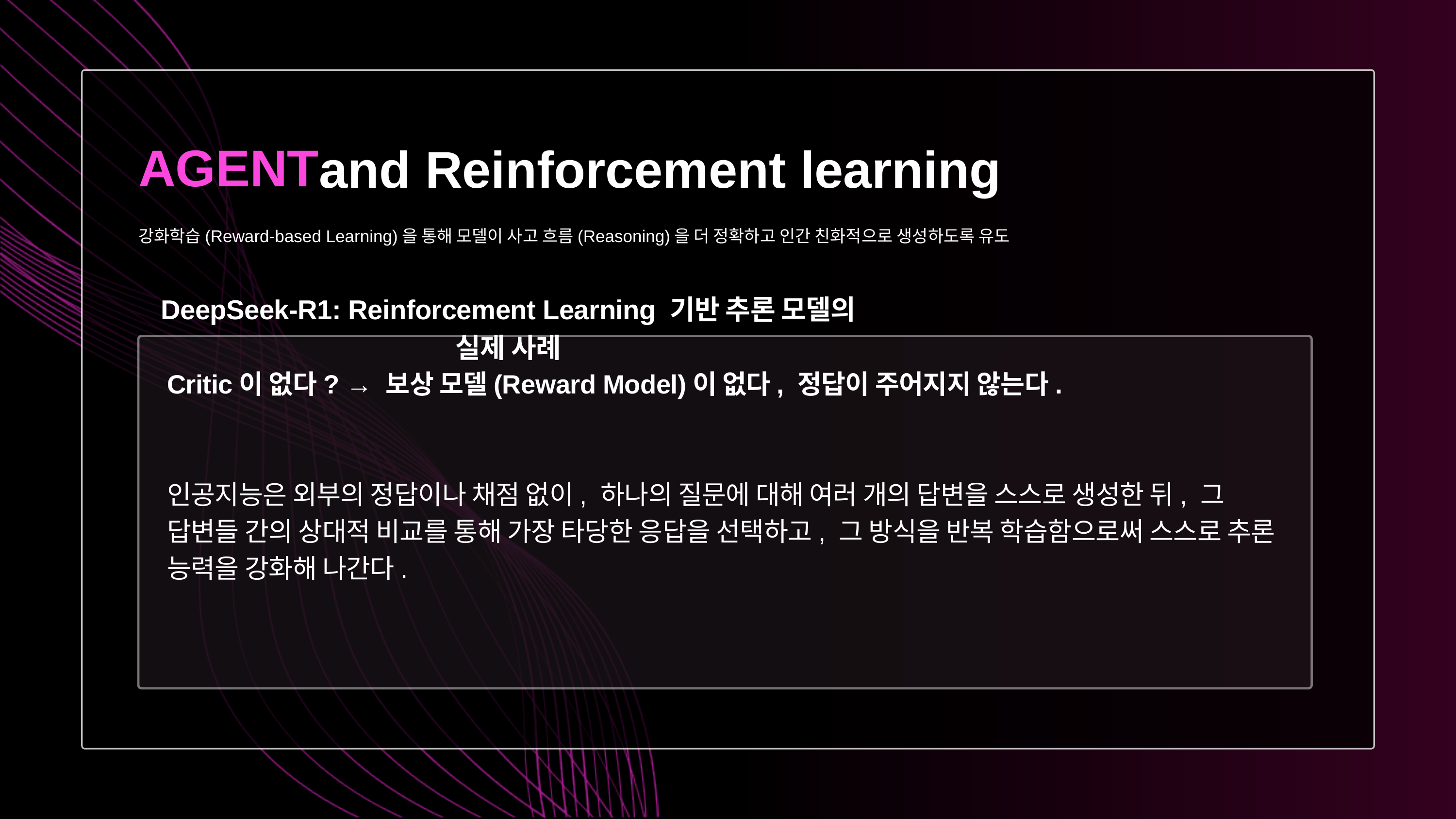

and Reinforcement learning
AGENT
강화학습(Reward-based Learning)을 통해 모델이 사고 흐름(Reasoning)을 더 정확하고 인간 친화적으로 생성하도록 유도
DeepSeek‑R1: Reinforcement Learning 기반 추론 모델의 실제 사례

Critic이 없다? → 보상 모델(Reward Model)이 없다, 정답이 주어지지 않는다.

인공지능은 외부의 정답이나 채점 없이, 하나의 질문에 대해 여러 개의 답변을 스스로 생성한 뒤, 그 답변들 간의 상대적 비교를 통해 가장 타당한 응답을 선택하고, 그 방식을 반복 학습함으로써 스스로 추론 능력을 강화해 나간다.